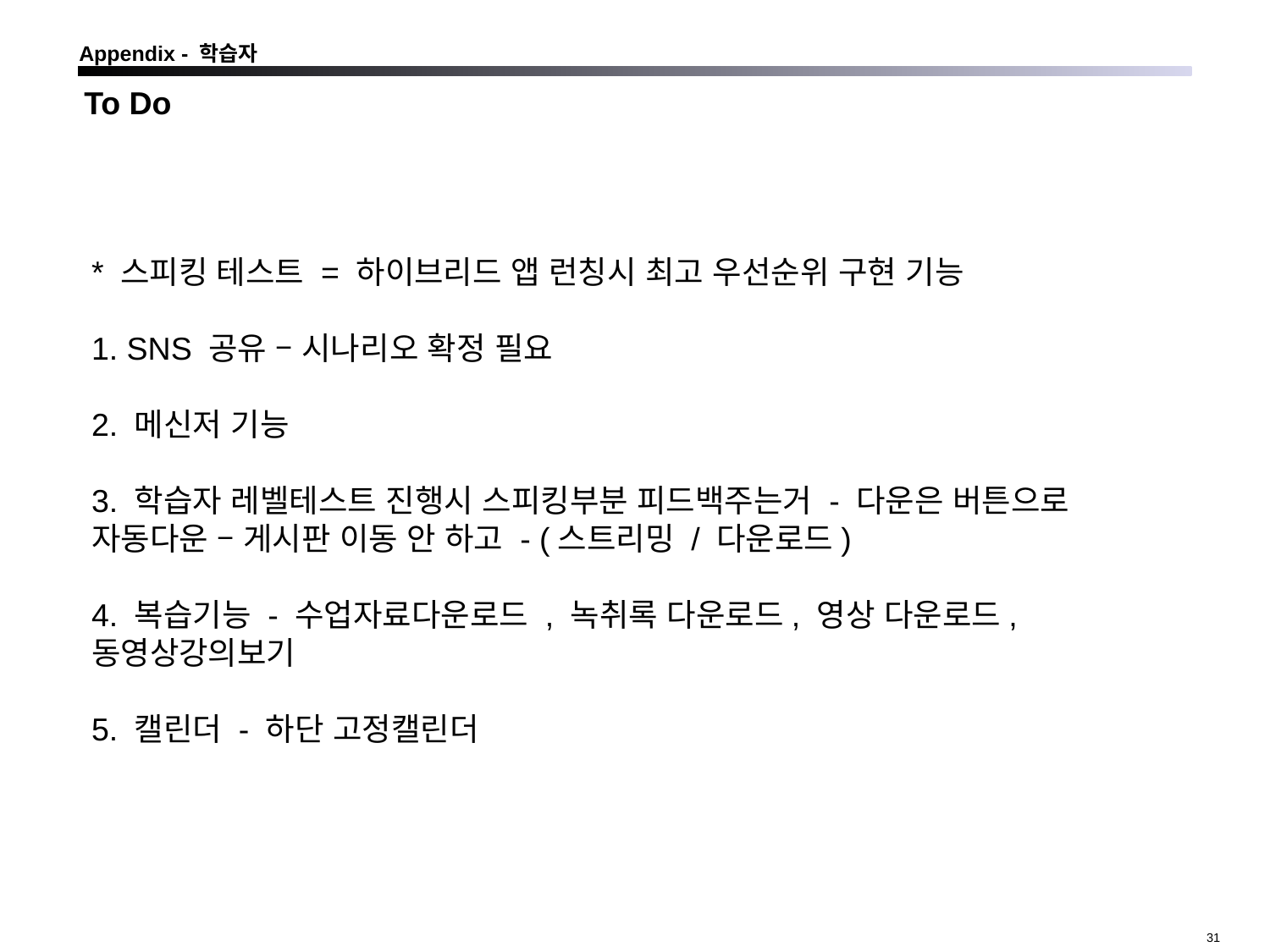

Appendix - 학습자
To Do
* 스피킹 테스트 = 하이브리드 앱 런칭시 최고 우선순위 구현 기능

1. SNS 공유 – 시나리오 확정 필요

2. 메신저 기능

3. 학습자 레벨테스트 진행시 스피킹부분 피드백주는거 - 다운은 버튼으로 자동다운 – 게시판 이동 안 하고 - (스트리밍 / 다운로드)

4. 복습기능 - 수업자료다운로드 , 녹취록 다운로드, 영상 다운로드, 동영상강의보기

5. 캘린더 - 하단 고정캘린더